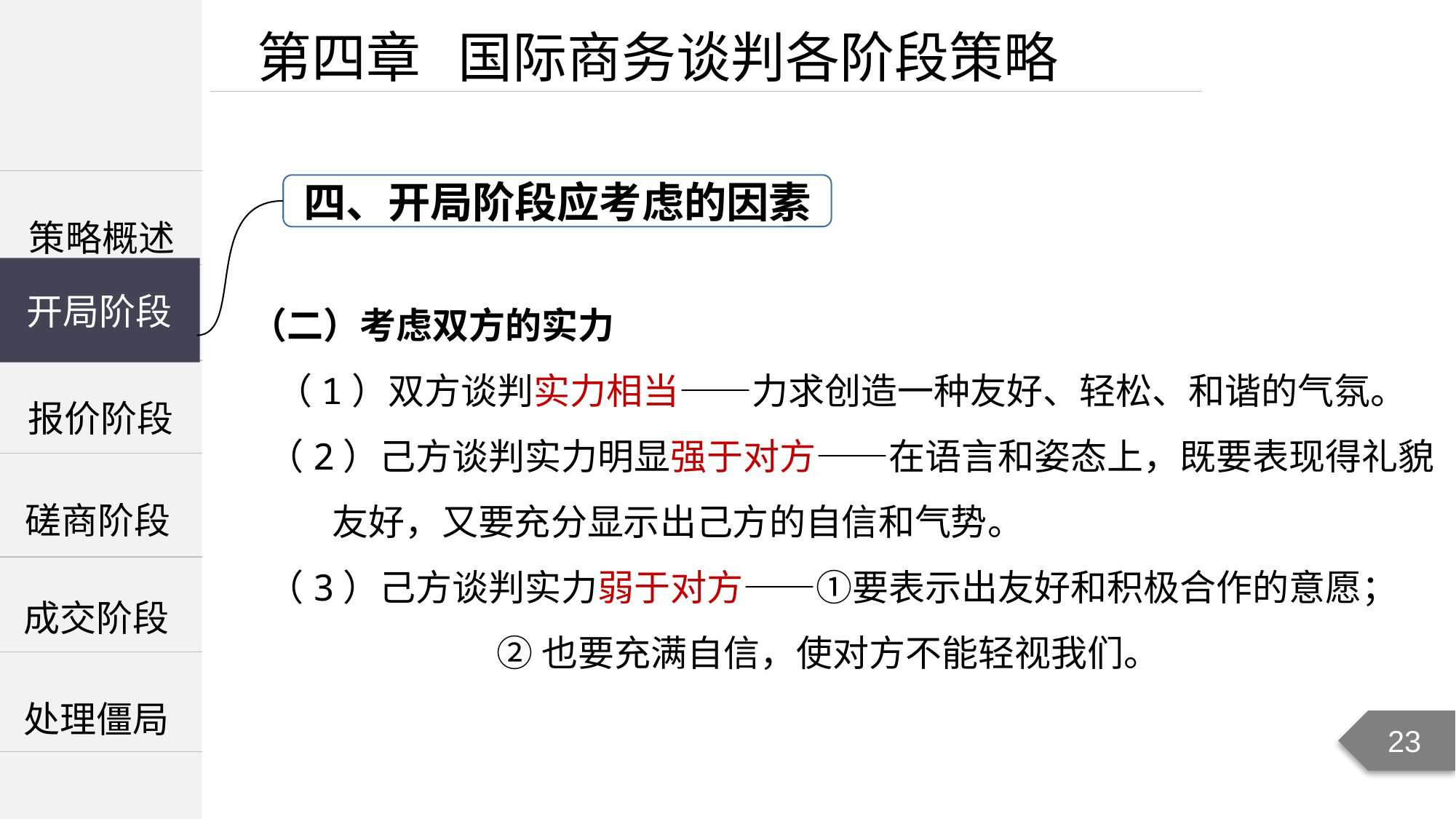

第四章   国际商务谈判各阶段策略
|  |
| --- |
|  |
|  |
四、开局阶段应考虑的因素
策略概述
（二）考虑双方的实力
  （1）双方谈判实力相当——力求创造一种友好、轻松、和谐的气氛。
 （2）己方谈判实力明显强于对方——在语言和姿态上，既要表现得礼貌              友好，又要充分显示出己方的自信和气势。
 （3）己方谈判实力弱于对方——①要表示出友好和积极合作的意愿；
                              ②也要充满自信，使对方不能轻视我们。
开局阶段
开局阶段
报价阶段

磋商阶段

成交阶段

处理僵局
23